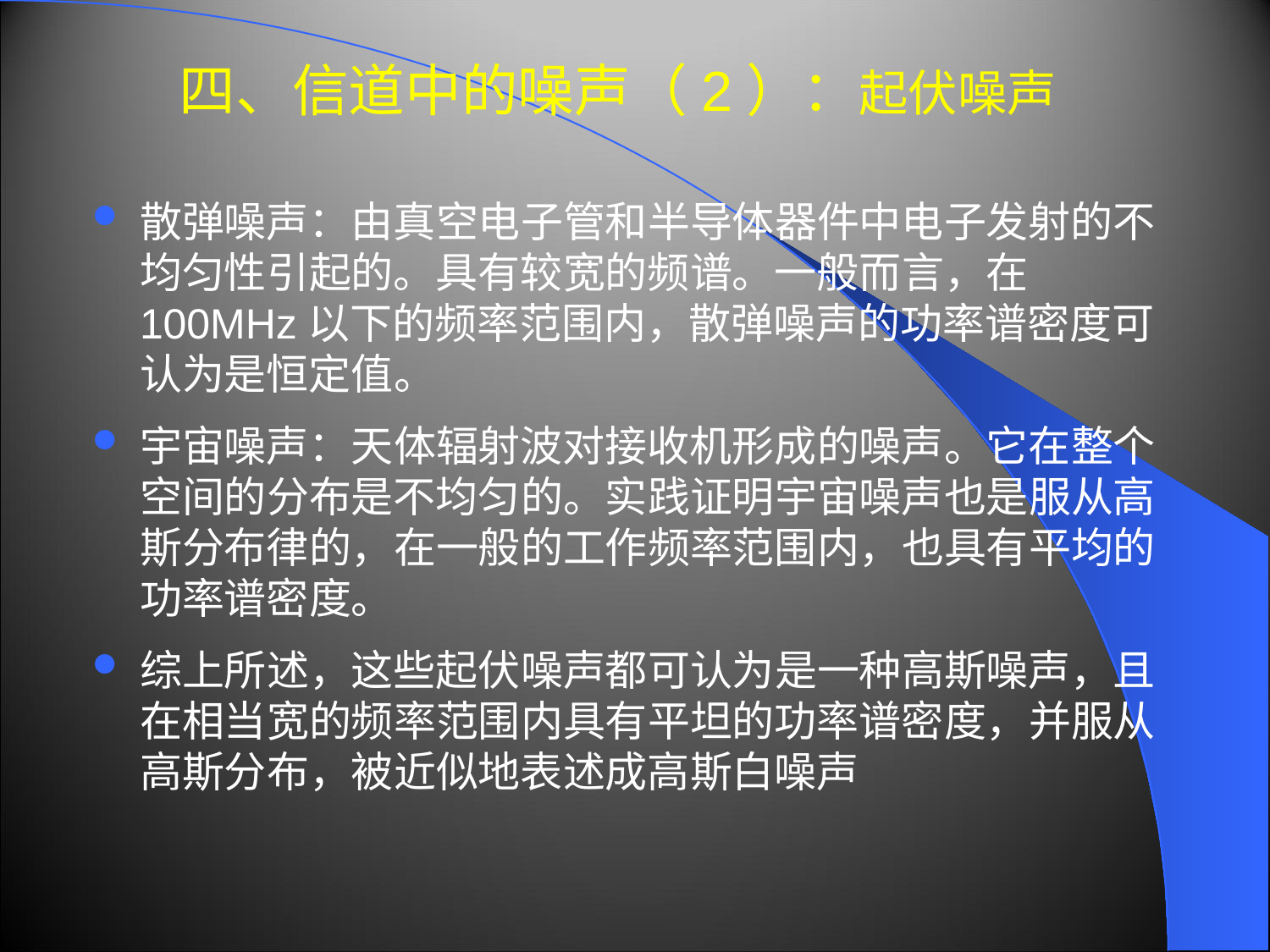

四、信道中的噪声（2）：起伏噪声
散弹噪声：由真空电子管和半导体器件中电子发射的不均匀性引起的。具有较宽的频谱。一般而言，在100MHz以下的频率范围内，散弹噪声的功率谱密度可认为是恒定值。
宇宙噪声：天体辐射波对接收机形成的噪声。它在整个空间的分布是不均匀的。实践证明宇宙噪声也是服从高斯分布律的，在一般的工作频率范围内，也具有平均的功率谱密度。
综上所述，这些起伏噪声都可认为是一种高斯噪声，且在相当宽的频率范围内具有平坦的功率谱密度，并服从高斯分布，被近似地表述成高斯白噪声